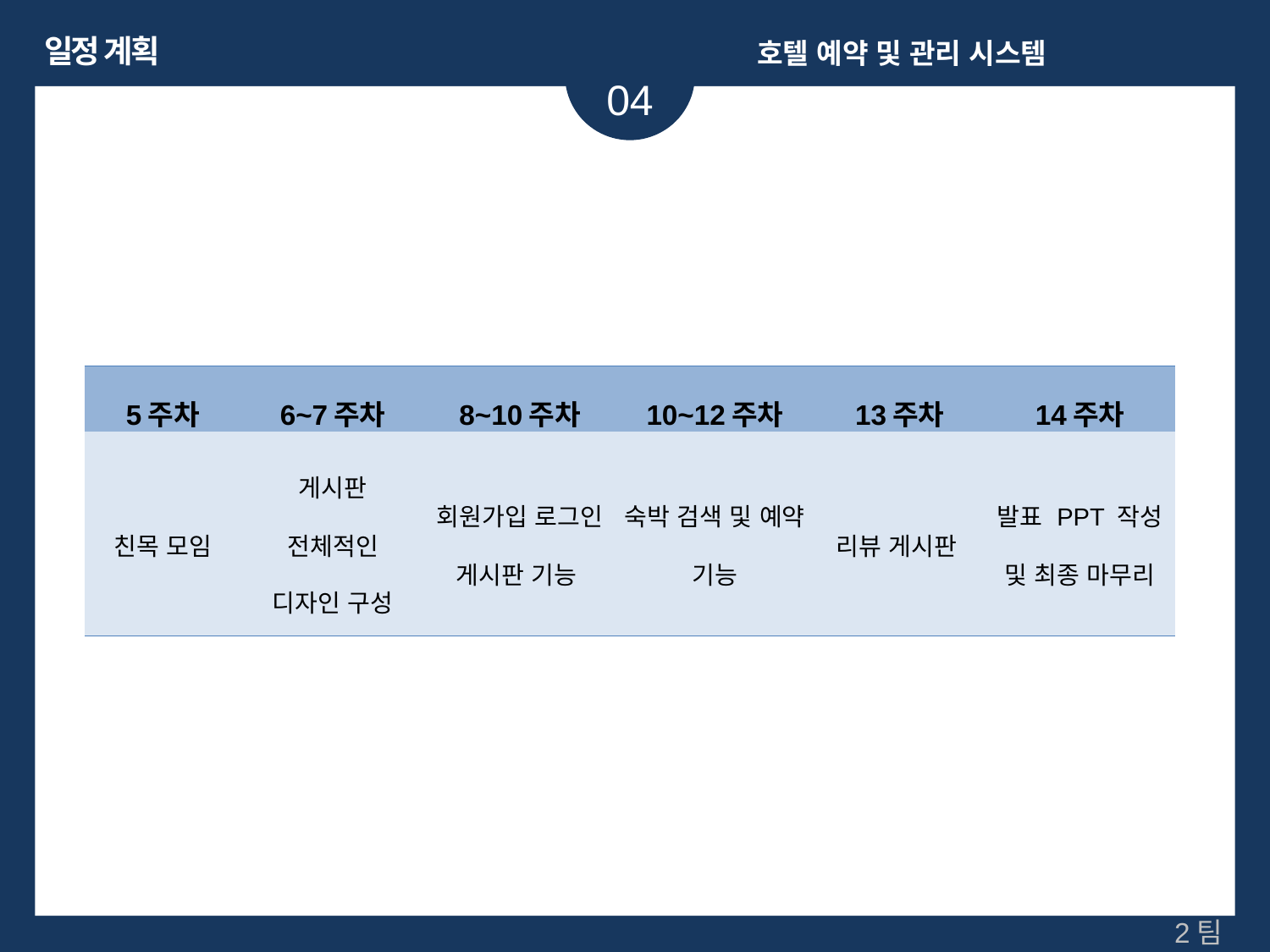

일정 계획
호텔 예약 및 관리 시스템
04

| 5주차 | 6~7주차 | 8~10주차 | 10~12주차 | 13주차 | 14주차 |
| --- | --- | --- | --- | --- | --- |
| 친목 모임 | 게시판 전체적인 디자인 구성 | 회원가입 로그인 게시판 기능 | 숙박 검색 및 예약 기능 | 리뷰 게시판 | 발표 PPT 작성 및 최종 마무리 |
2팀